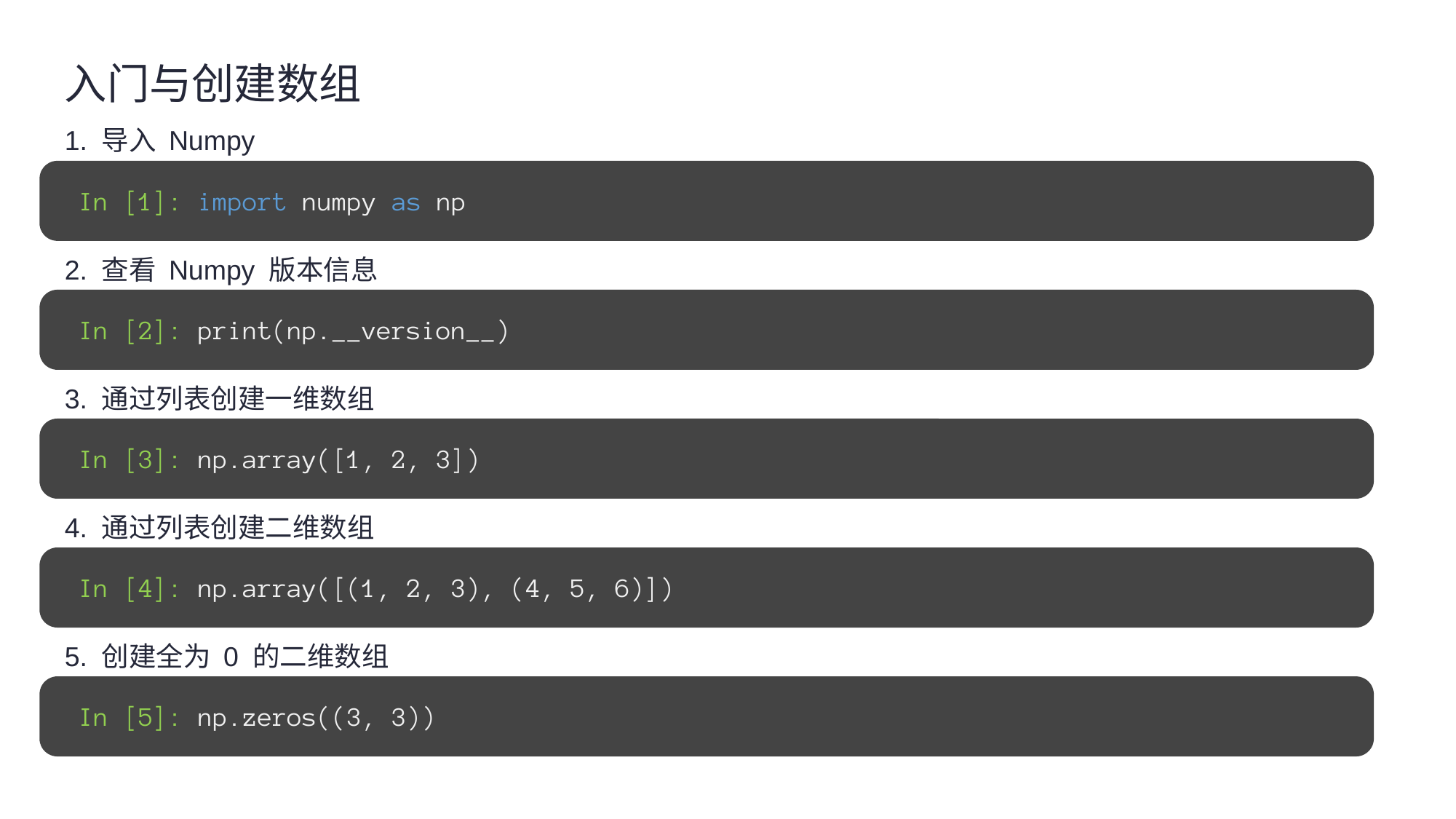

入门与创建数组
1. 导入 Numpy
In [1]: import numpy as np
2. 查看 Numpy 版本信息
In [2]: print(np.__version__)
3. 通过列表创建一维数组
In [3]: np.array([1, 2, 3])
4. 通过列表创建二维数组
In [4]: np.array([(1, 2, 3), (4, 5, 6)])
5. 创建全为 0 的二维数组
In [5]: np.zeros((3, 3))